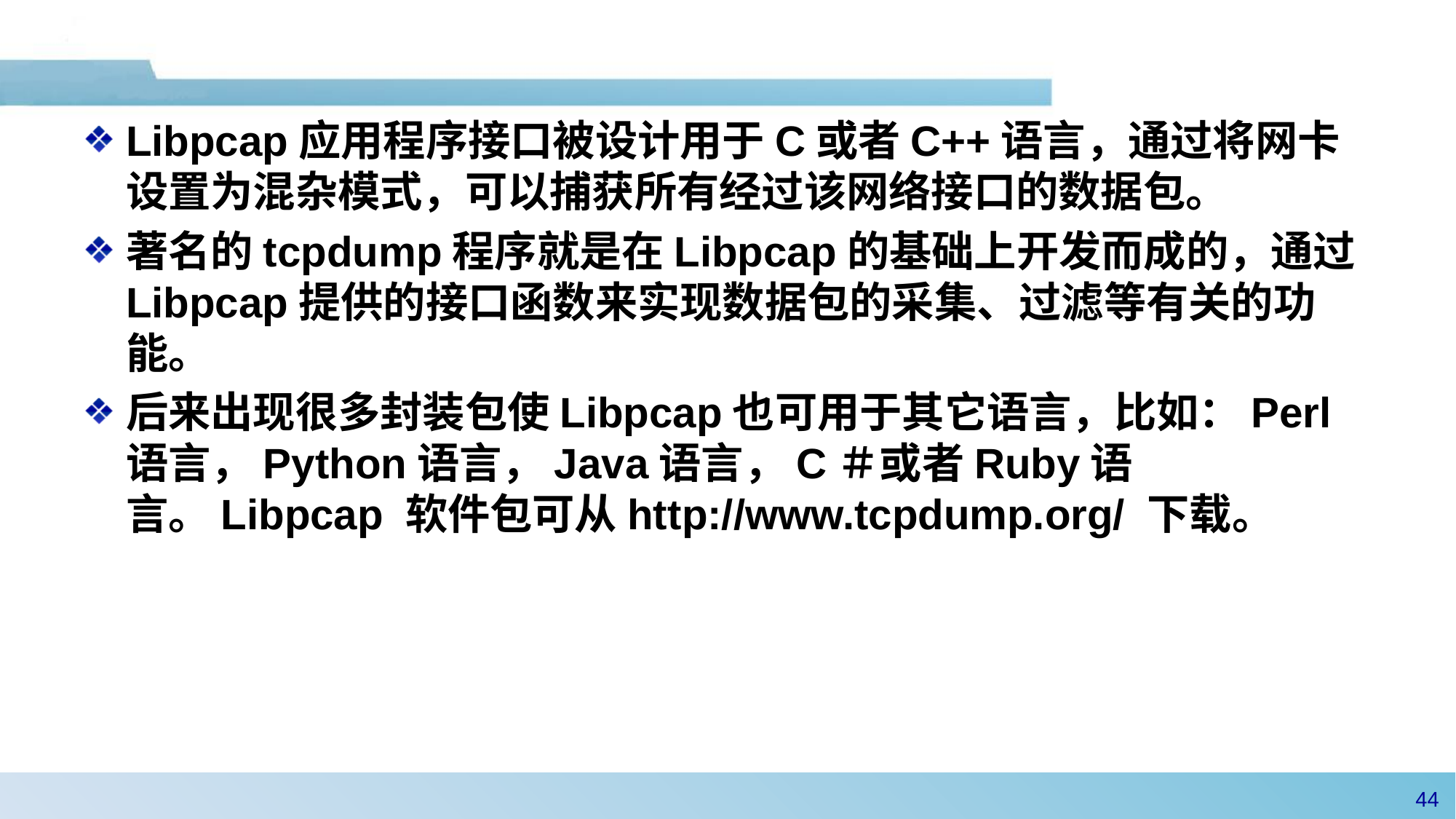

Libpcap应用程序接口被设计用于C或者C++语言，通过将网卡设置为混杂模式，可以捕获所有经过该网络接口的数据包。
著名的tcpdump程序就是在Libpcap的基础上开发而成的，通过Libpcap提供的接口函数来实现数据包的采集、过滤等有关的功能。
后来出现很多封装包使Libpcap也可用于其它语言，比如：Perl语言，Python语言，Java语言，C＃或者Ruby语言。Libpcap 软件包可从http://www.tcpdump.org/ 下载。

44